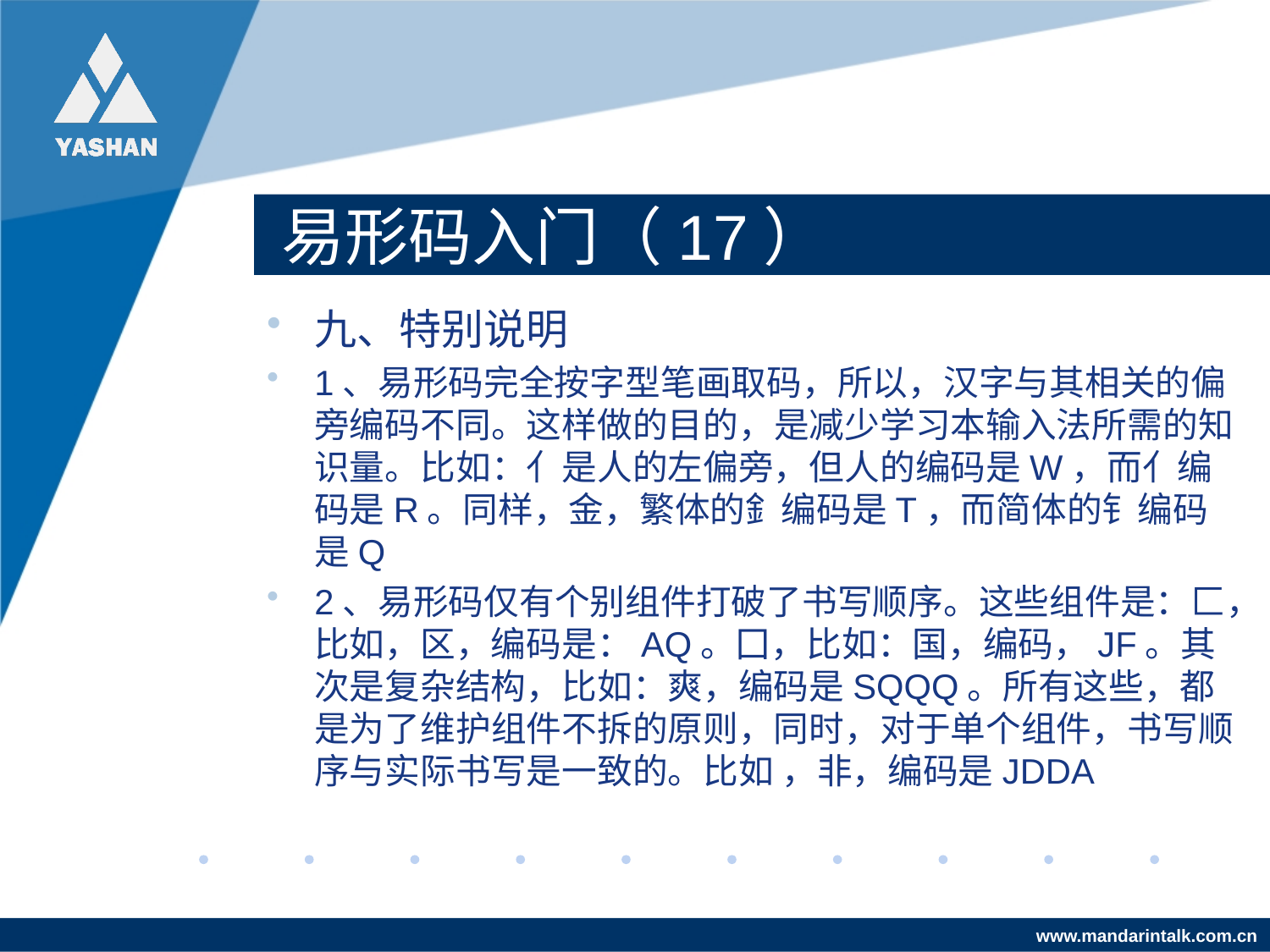

# 易形码入门（17）
九、特别说明
1、易形码完全按字型笔画取码，所以，汉字与其相关的偏旁编码不同。这样做的目的，是减少学习本输入法所需的知识量。比如：亻是人的左偏旁，但人的编码是W，而亻编码是R。同样，金，繁体的釒编码是T，而简体的钅编码是Q
2、易形码仅有个别组件打破了书写顺序。这些组件是：匚，比如，区，编码是：AQ。囗，比如：国，编码，JF。其次是复杂结构，比如：爽，编码是SQQQ。所有这些，都是为了维护组件不拆的原则，同时，对于单个组件，书写顺序与实际书写是一致的。比如 ，非，编码是JDDA